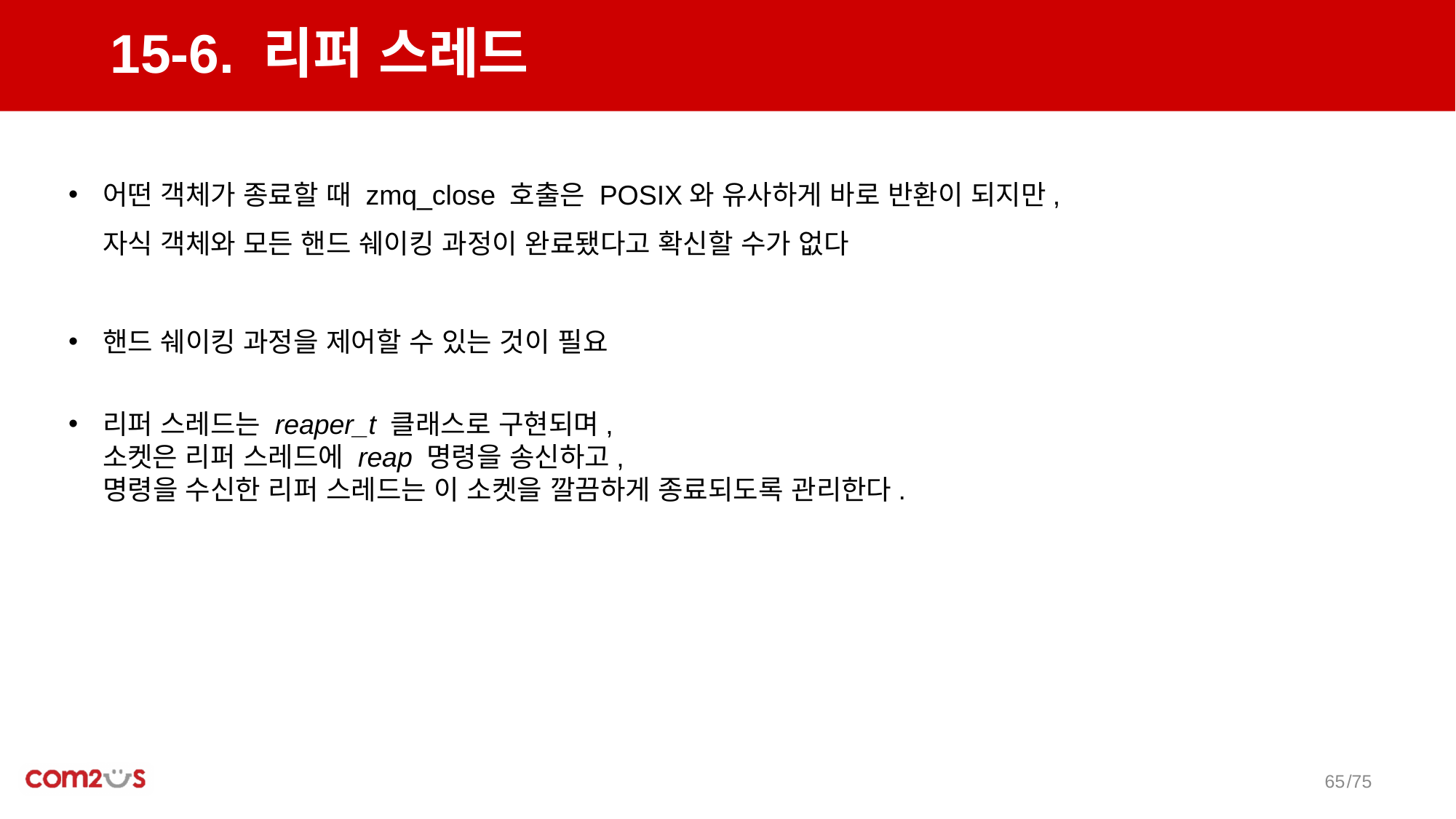

# 15-6. 리퍼 스레드
어떤 객체가 종료할 때 zmq_close 호출은 POSIX와 유사하게 바로 반환이 되지만,
자식 객체와 모든 핸드 쉐이킹 과정이 완료됐다고 확신할 수가 없다

핸드 쉐이킹 과정을 제어할 수 있는 것이 필요

리퍼 스레드는 reaper_t 클래스로 구현되며,
소켓은 리퍼 스레드에 reap 명령을 송신하고,
명령을 수신한 리퍼 스레드는 이 소켓을 깔끔하게 종료되도록 관리한다.

65